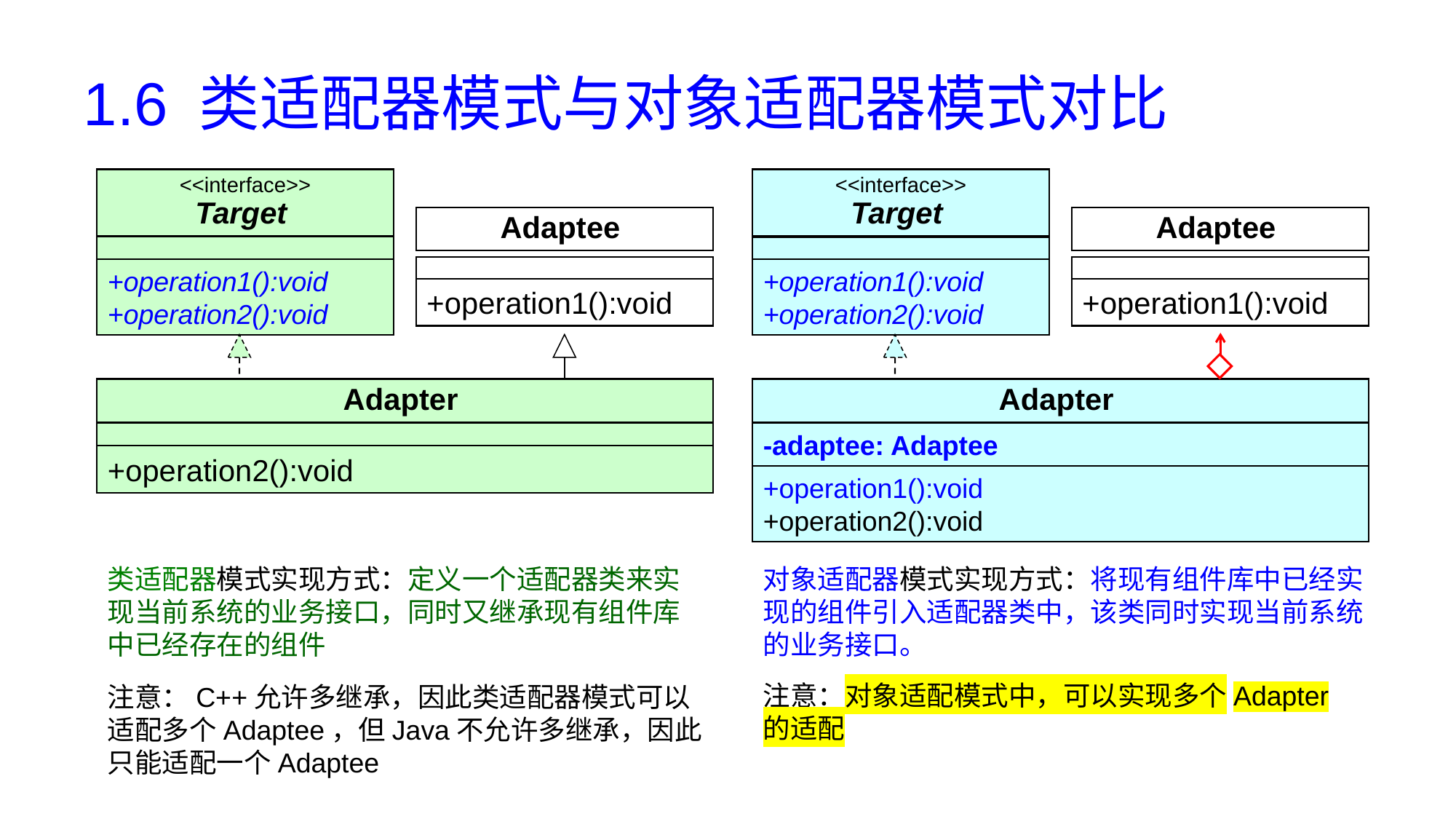

# 1.6 类适配器模式与对象适配器模式对比
<<interface>>
Target
<<interface>>
Target
Adaptee

+operation1():void
Adaptee

+operation1():void

+operation1():void
+operation2():void
+operation1():void
+operation2():void

Adapter

+operation2():void
Adapter
-adaptee: Adaptee
+operation1():void
+operation2():void
类适配器模式实现方式：定义一个适配器类来实现当前系统的业务接口，同时又继承现有组件库中已经存在的组件
对象适配器模式实现方式：将现有组件库中已经实现的组件引入适配器类中，该类同时实现当前系统的业务接口。
注意：对象适配模式中，可以实现多个Adapter的适配
注意：C++允许多继承，因此类适配器模式可以适配多个Adaptee，但Java不允许多继承，因此只能适配一个Adaptee
20